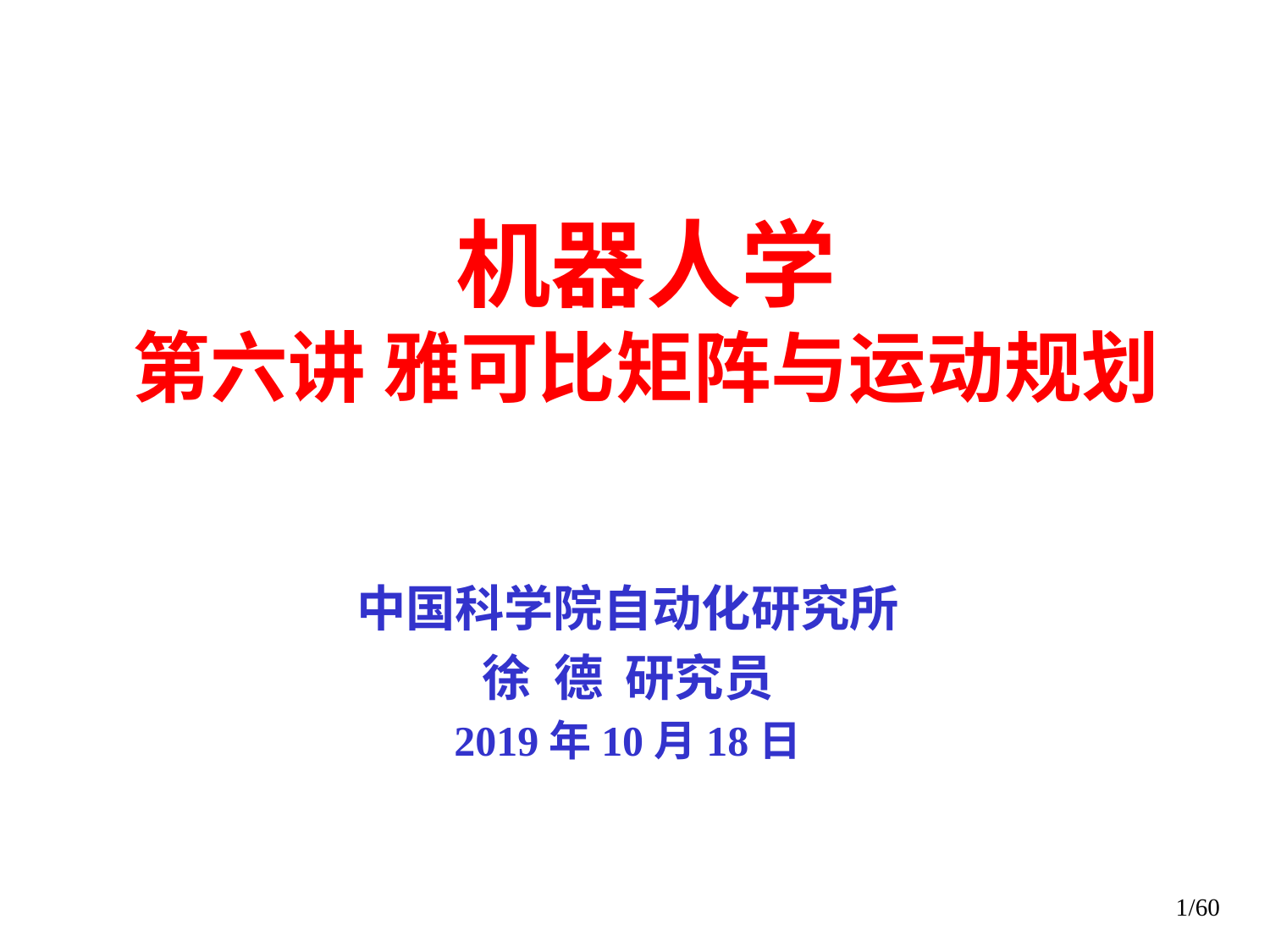

机器人学
第六讲 雅可比矩阵与运动规划

中国科学院自动化研究所
徐  德  研究员
2019年10月18日
1/60